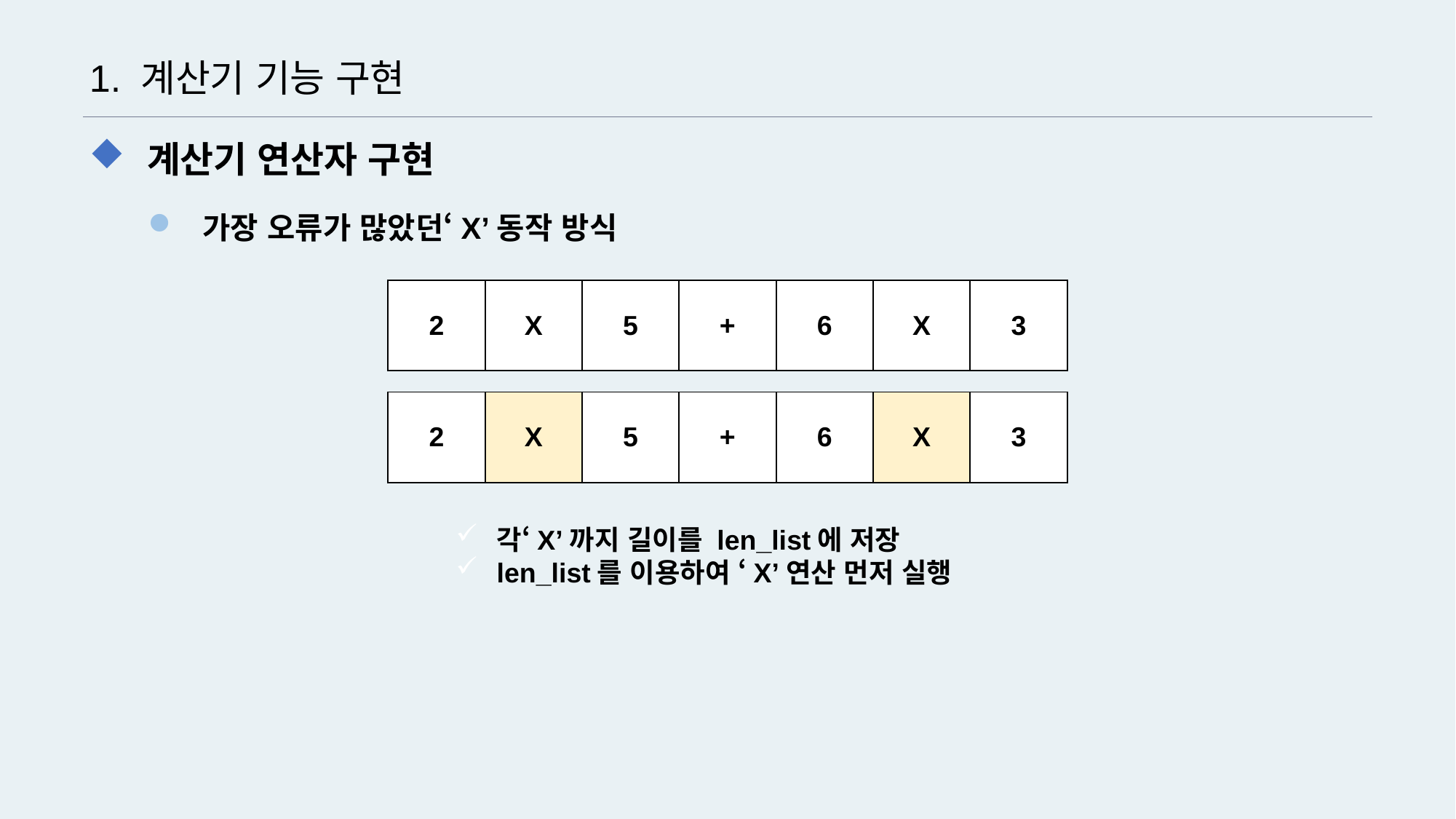

1. 계산기 기능 구현
 계산기 연산자 구현
가장 오류가 많았던‘X’동작 방식
| 2 | X | 5 | + | 6 | X | 3 |
| --- | --- | --- | --- | --- | --- | --- |
| 2 | X | 5 | + | 6 | X | 3 |
| --- | --- | --- | --- | --- | --- | --- |
각‘X’까지 길이를 len_list에 저장
len_list를 이용하여 ‘X’연산 먼저 실행